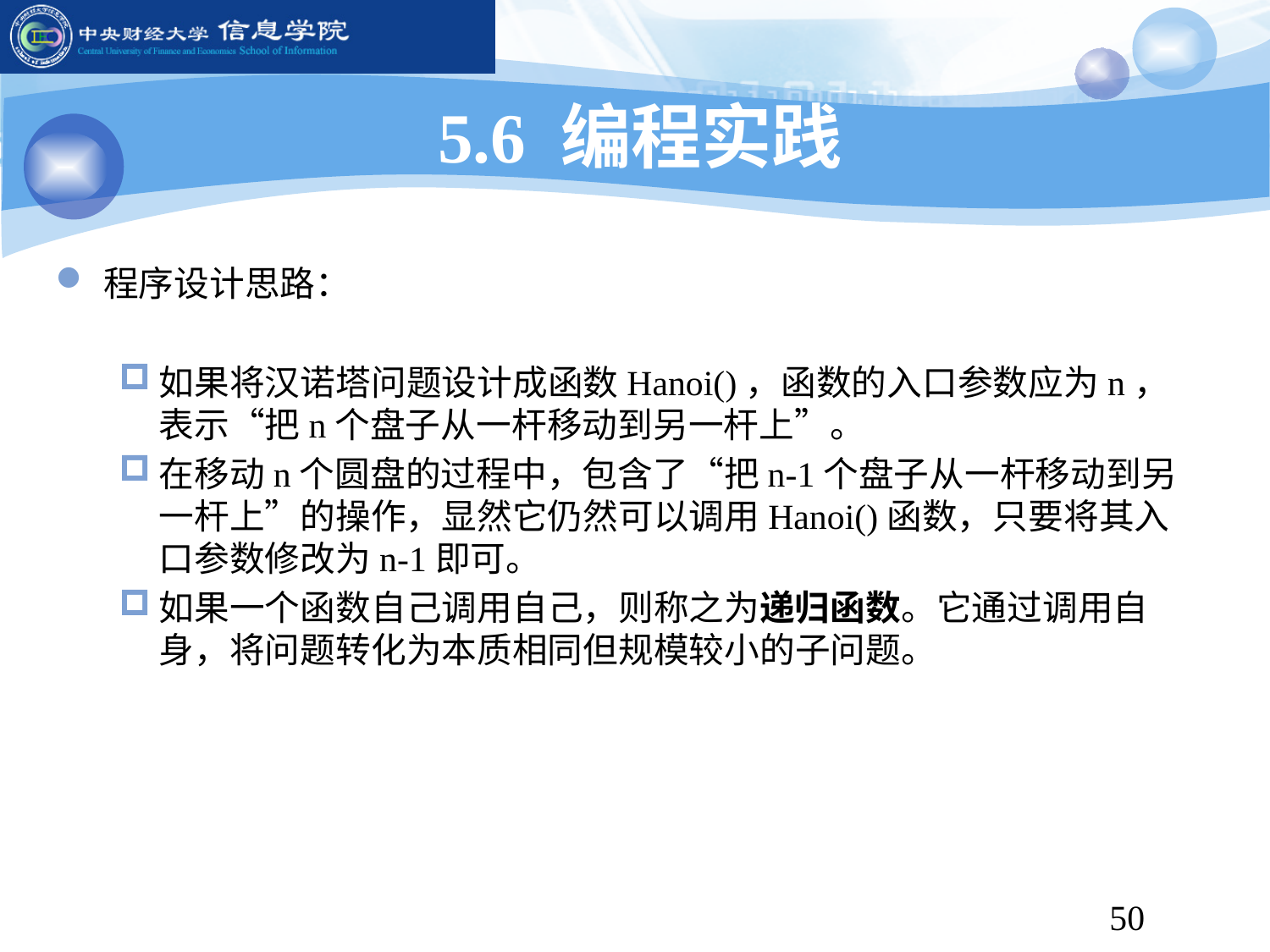

# 5.6 编程实践

程序设计思路：

如果将汉诺塔问题设计成函数Hanoi()，函数的入口参数应为n，表示“把n个盘子从一杆移动到另一杆上”。
在移动n个圆盘的过程中，包含了“把n-1个盘子从一杆移动到另一杆上”的操作，显然它仍然可以调用Hanoi()函数，只要将其入口参数修改为n-1即可。
如果一个函数自己调用自己，则称之为递归函数。它通过调用自身，将问题转化为本质相同但规模较小的子问题。